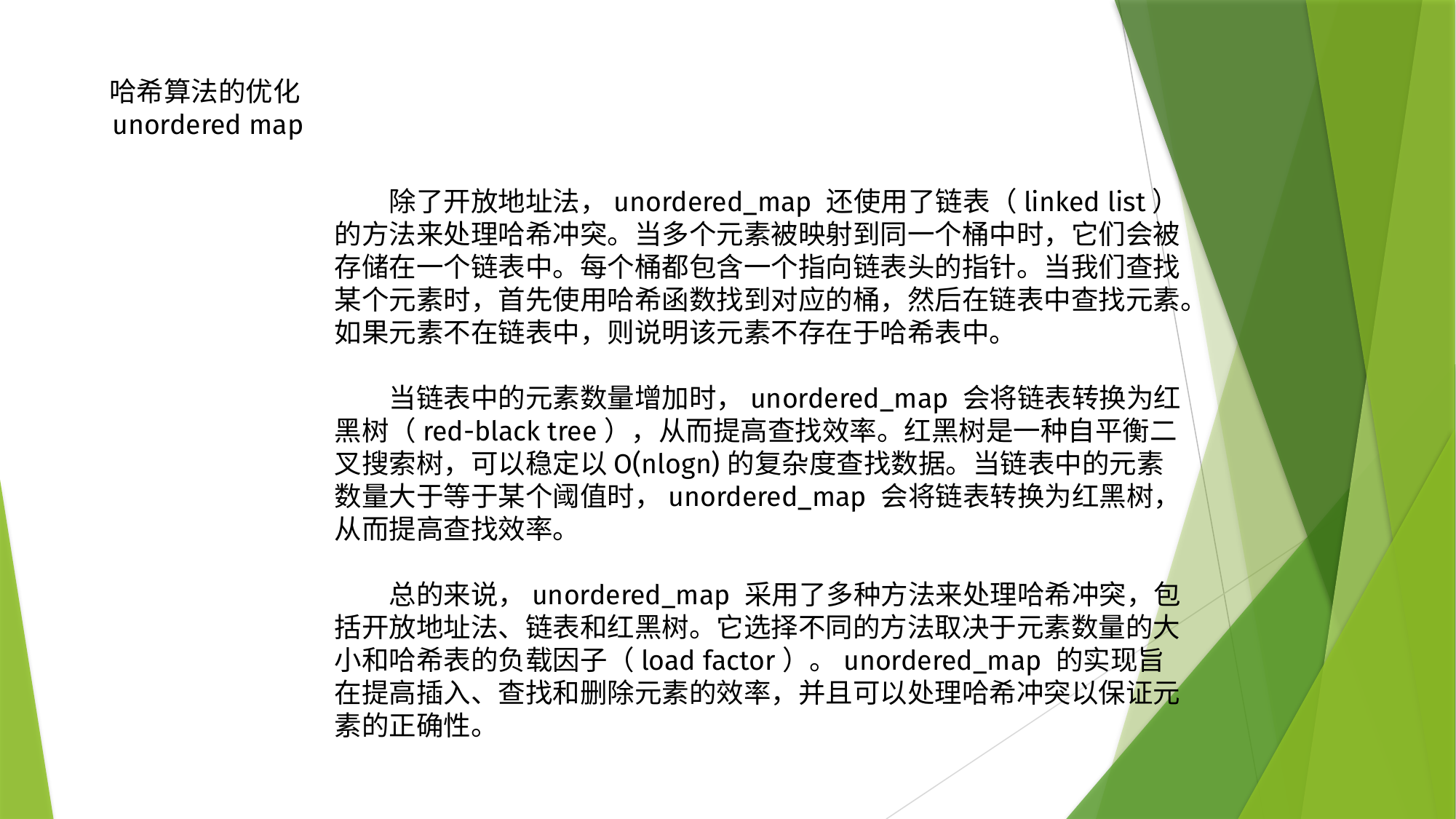

哈希算法的优化unordered map

除了开放地址法，unordered_map 还使用了链表（linked list）的方法来处理哈希冲突。当多个元素被映射到同一个桶中时，它们会被存储在一个链表中。每个桶都包含一个指向链表头的指针。当我们查找某个元素时，首先使用哈希函数找到对应的桶，然后在链表中查找元素。如果元素不在链表中，则说明该元素不存在于哈希表中。

当链表中的元素数量增加时，unordered_map 会将链表转换为红黑树（red-black tree），从而提高查找效率。红黑树是一种自平衡二叉搜索树，可以稳定以O(nlogn)的复杂度查找数据。当链表中的元素数量大于等于某个阈值时，unordered_map 会将链表转换为红黑树，从而提高查找效率。

总的来说，unordered_map 采用了多种方法来处理哈希冲突，包括开放地址法、链表和红黑树。它选择不同的方法取决于元素数量的大小和哈希表的负载因子（load factor）。unordered_map 的实现旨在提高插入、查找和删除元素的效率，并且可以处理哈希冲突以保证元素的正确性。